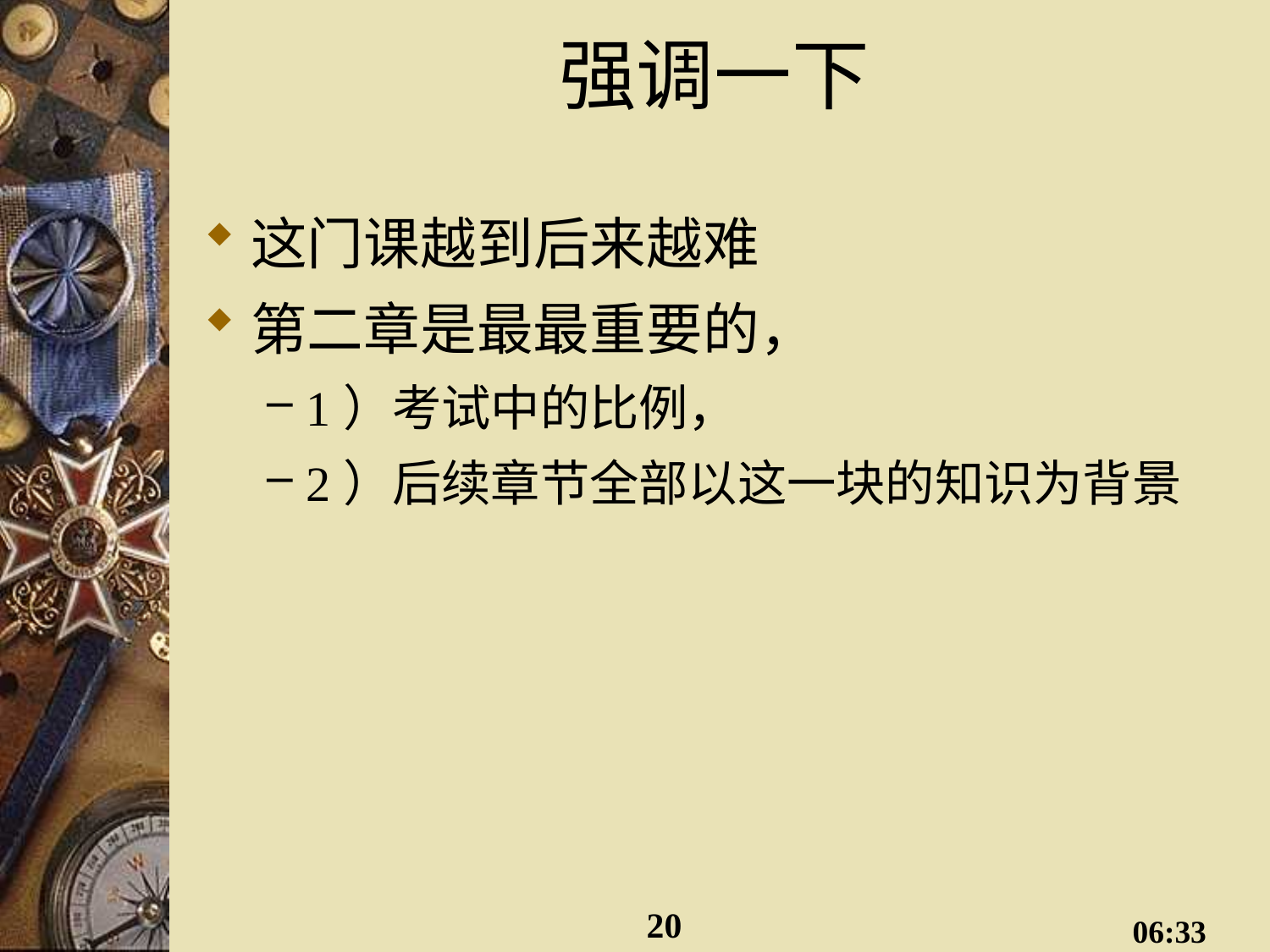

# 强调一下
这门课越到后来越难
第二章是最最重要的，
1）考试中的比例，
2）后续章节全部以这一块的知识为背景